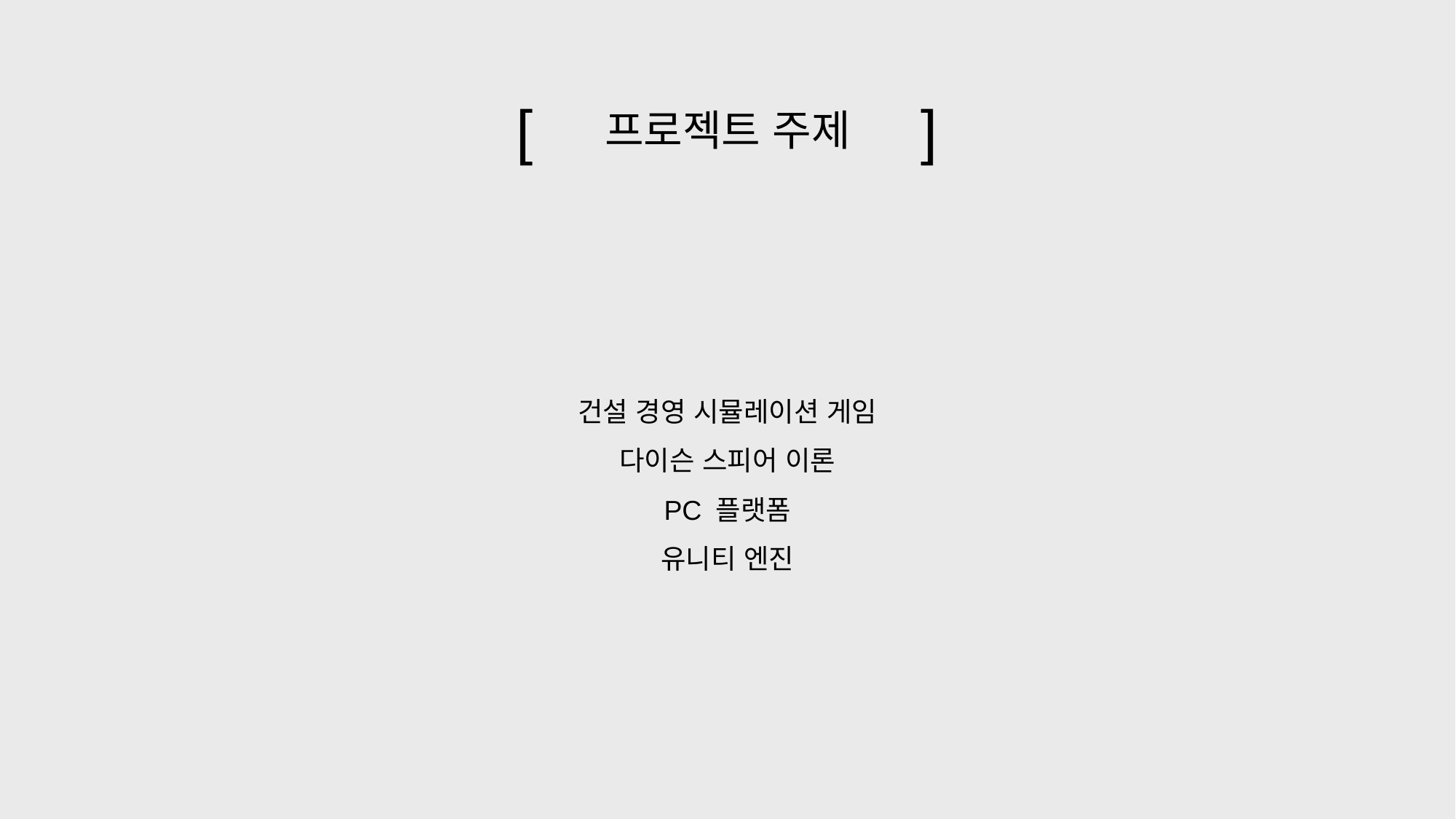

[                       ]
프로젝트 주제
건설 경영 시뮬레이션 게임
다이슨 스피어 이론
PC 플랫폼
유니티 엔진